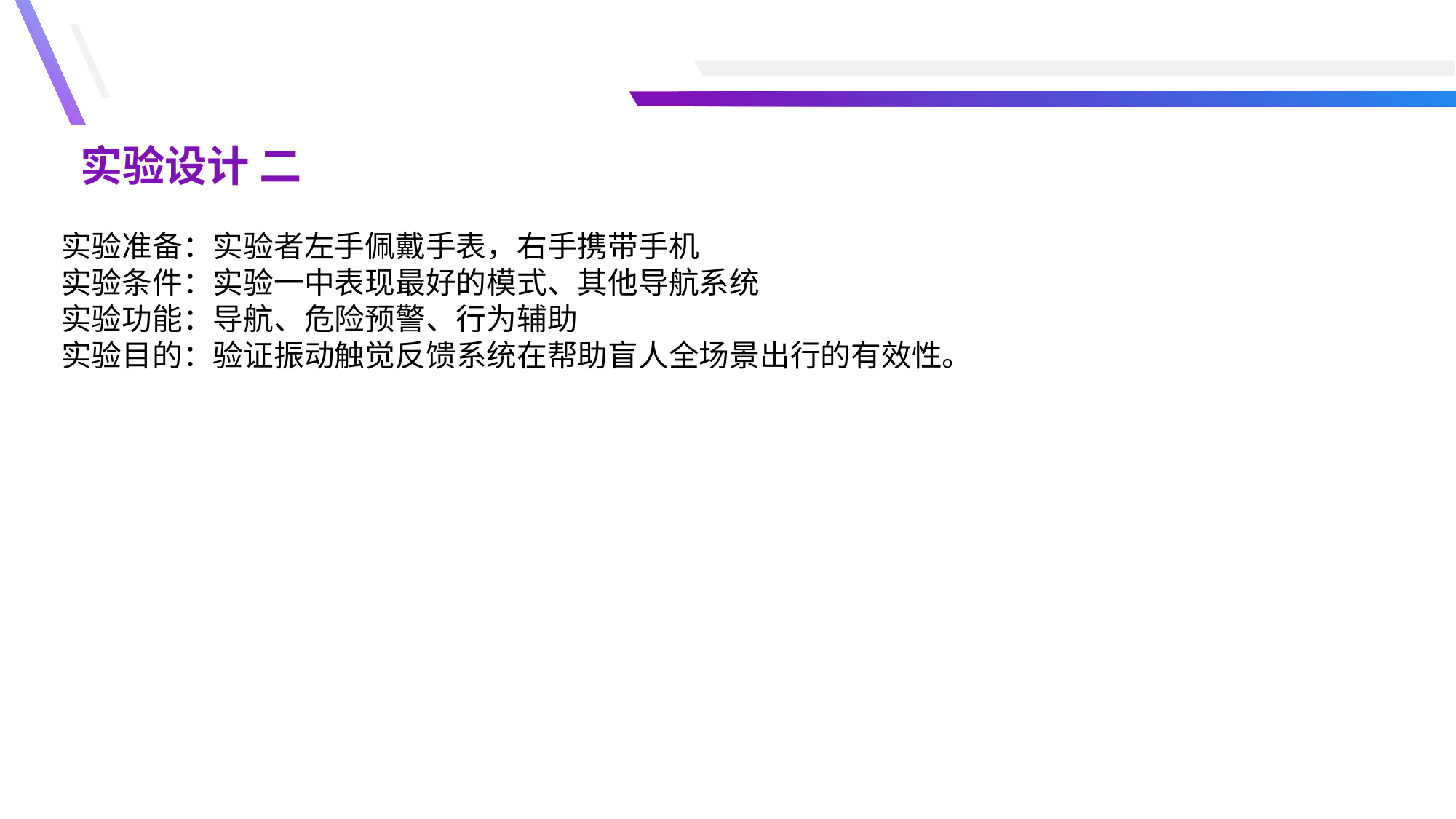

实验设计 二
实验准备：实验者左手佩戴手表，右手携带手机
实验条件：实验一中表现最好的模式、其他导航系统
实验功能：导航、危险预警、行为辅助
实验目的：验证振动触觉反馈系统在帮助盲人全场景出行的有效性。